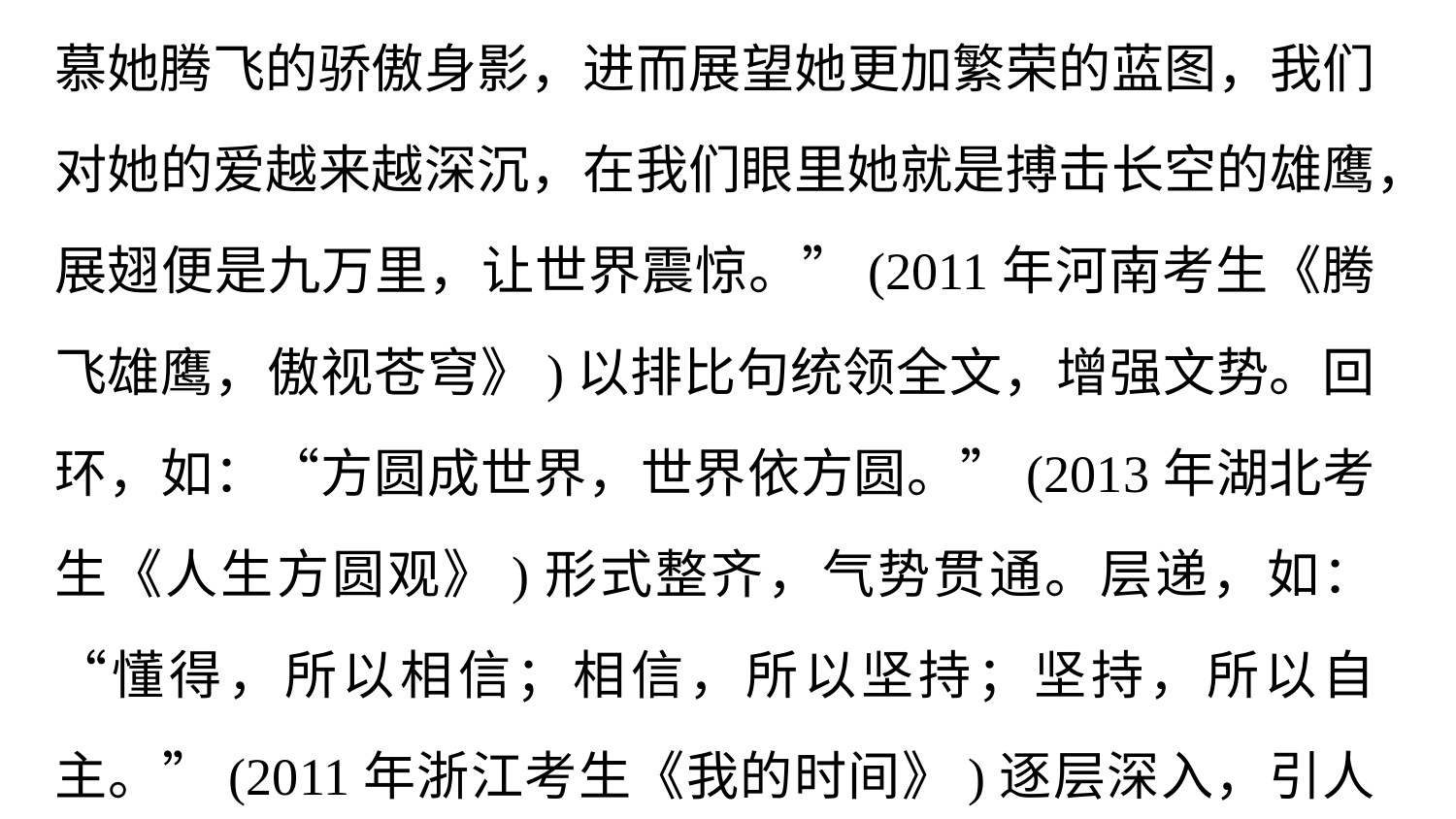

慕她腾飞的骄傲身影，进而展望她更加繁荣的蓝图，我们对她的爱越来越深沉，在我们眼里她就是搏击长空的雄鹰，展翅便是九万里，让世界震惊。”(2011年河南考生《腾飞雄鹰，傲视苍穹》)以排比句统领全文，增强文势。回环，如：“方圆成世界，世界依方圆。”(2013年湖北考生《人生方圆观》)形式整齐，气势贯通。层递，如：“懂得，所以相信；相信，所以坚持；坚持，所以自主。”(2011年浙江考生《我的时间》)逐层深入，引人入